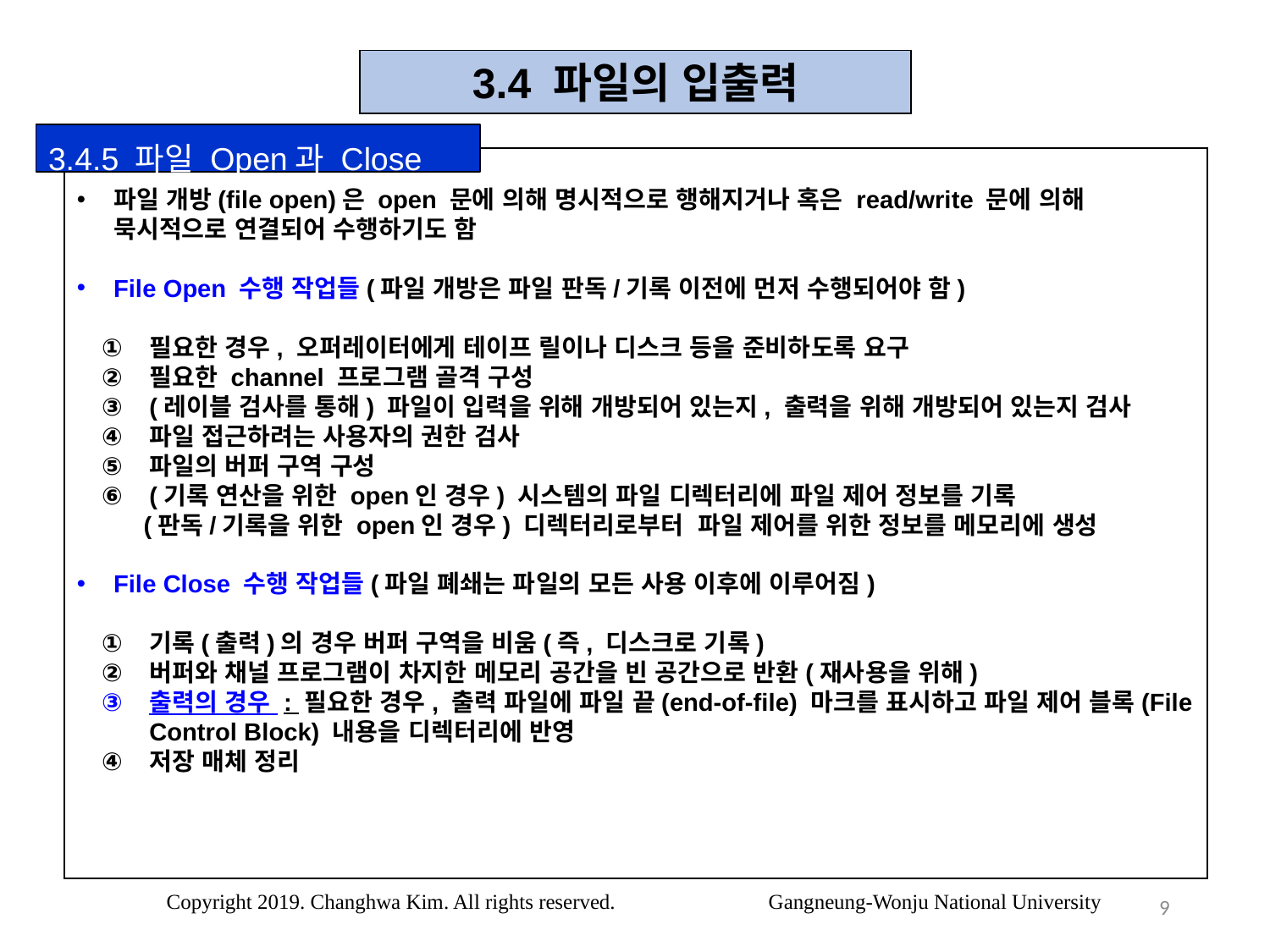

3.4 파일의 입출력
3.4.5 파일 Open과 Close

파일 개방(file open)은 open 문에 의해 명시적으로 행해지거나 혹은 read/write 문에 의해 묵시적으로 연결되어 수행하기도 함

File Open 수행 작업들(파일 개방은 파일 판독/기록 이전에 먼저 수행되어야 함)

필요한 경우, 오퍼레이터에게 테이프 릴이나 디스크 등을 준비하도록 요구
필요한 channel 프로그램 골격 구성
(레이블 검사를 통해) 파일이 입력을 위해 개방되어 있는지, 출력을 위해 개방되어 있는지 검사
파일 접근하려는 사용자의 권한 검사
파일의 버퍼 구역 구성
(기록 연산을 위한 open인 경우) 시스템의 파일 디렉터리에 파일 제어 정보를 기록
      (판독/기록을 위한 open인 경우) 디렉터리로부터  파일 제어를 위한 정보를 메모리에 생성

File Close 수행 작업들(파일 폐쇄는 파일의 모든 사용 이후에 이루어짐)

기록(출력)의 경우 버퍼 구역을 비움(즉, 디스크로 기록)
버퍼와 채널 프로그램이 차지한 메모리 공간을 빈 공간으로 반환(재사용을 위해)
출력의 경우 : 필요한 경우, 출력 파일에 파일 끝(end-of-file) 마크를 표시하고 파일 제어 블록(File Control Block) 내용을 디렉터리에 반영
저장 매체 정리

9
Copyright 2019. Changhwa Kim. All rights reserved.                             Gangneung-Wonju National University